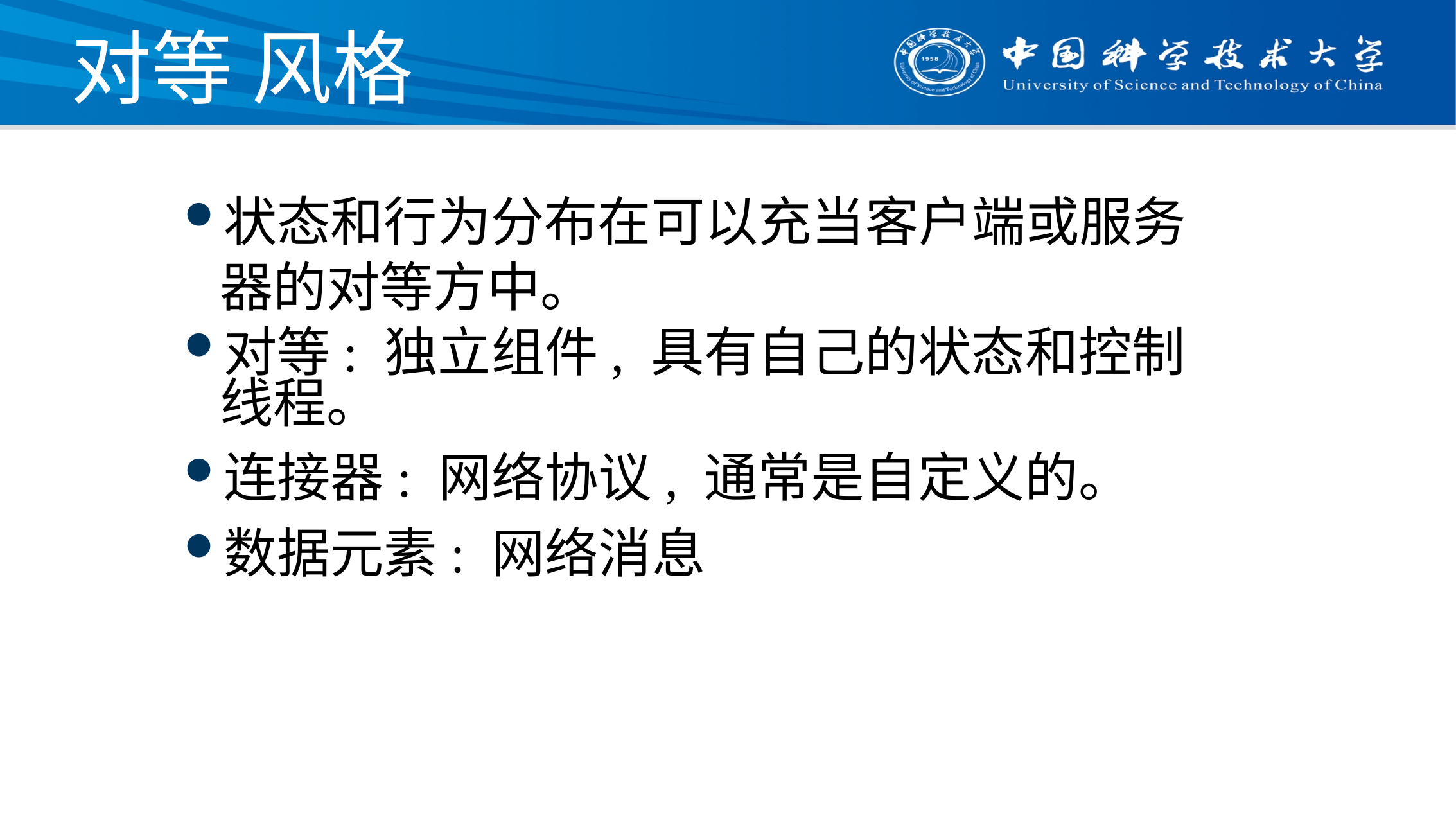

# 对等 风格
状态和行为分布在可以充当客户端或服务器的对等方中。
对等: 独立组件, 具有自己的状态和控制线程。
连接器: 网络协议, 通常是自定义的。
数据元素: 网络消息